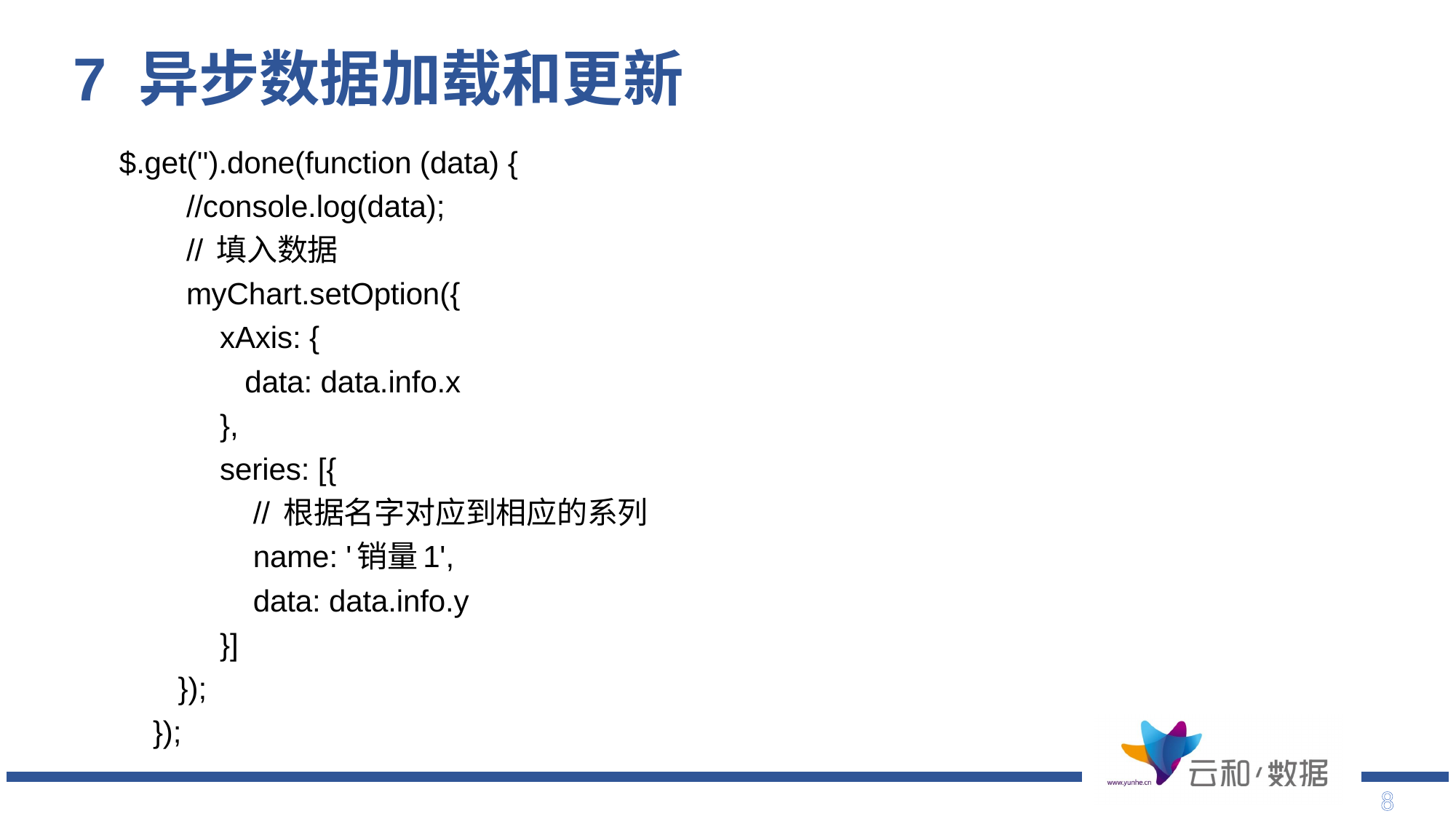

# 7 异步数据加载和更新
 $.get('').done(function (data) {
         //console.log(data);
         // 填入数据
         myChart.setOption({
             xAxis: {
                data: data.info.x
             },
             series: [{
                 // 根据名字对应到相应的系列
                 name: '销量1',
                 data: data.info.y
             }]
        });
     });